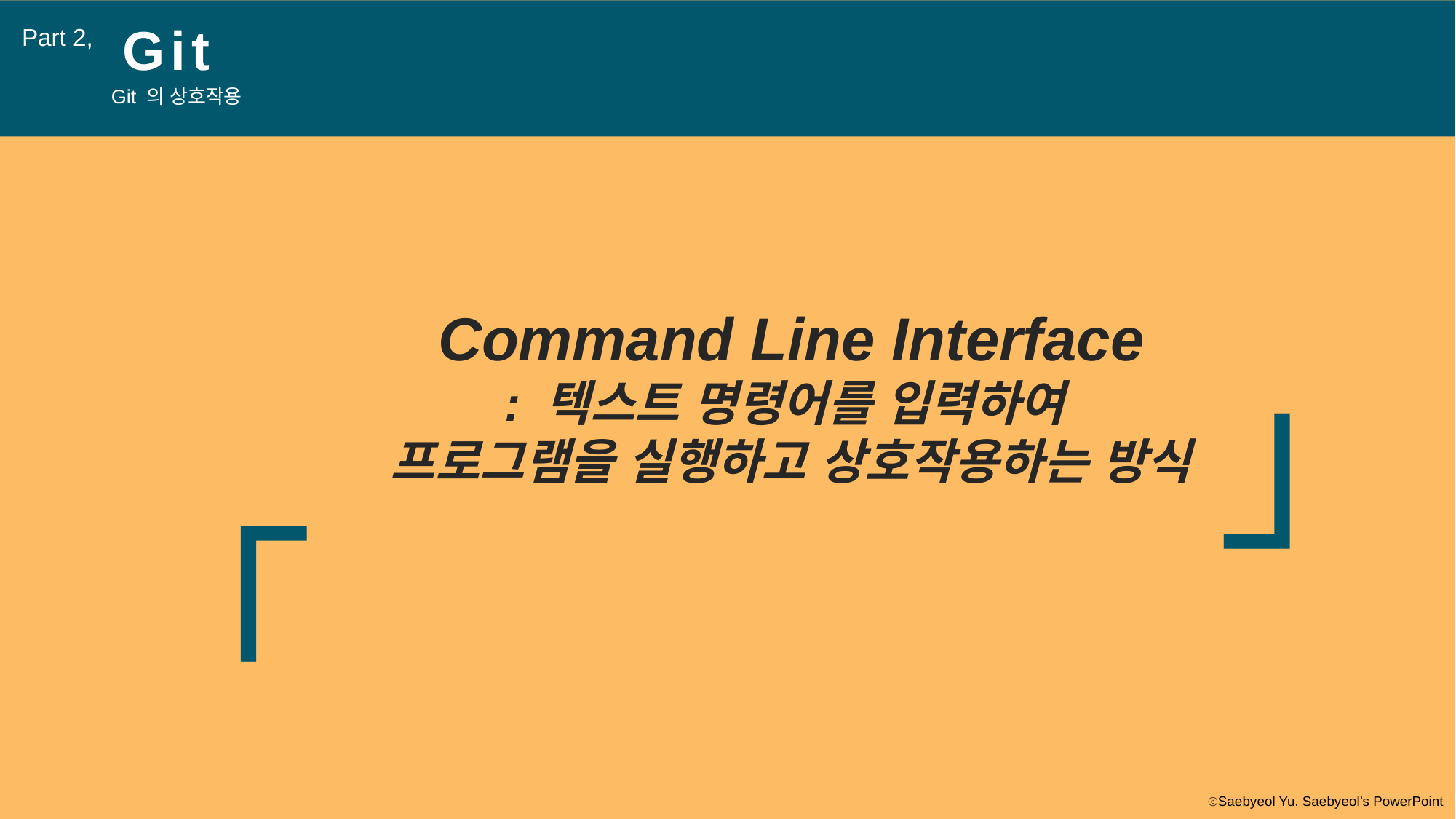

G i t
Part 2,
Git 의 상호작용
 「
」
Command Line Interface
: 텍스트 명령어를 입력하여
프로그램을 실행하고 상호작용하는 방식